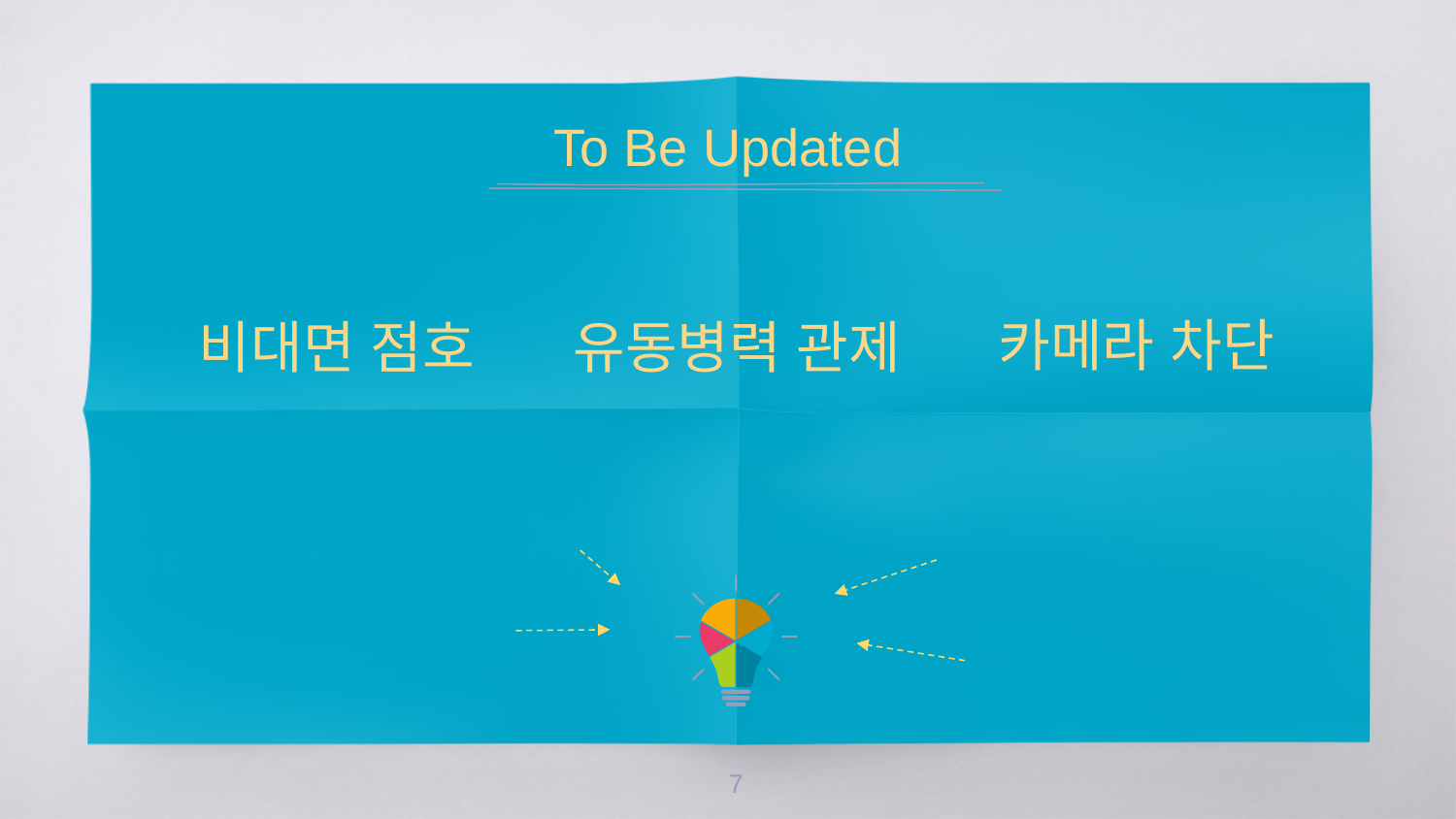

# To Be Updated
카메라 차단
비대면 점호
유동병력 관제

7